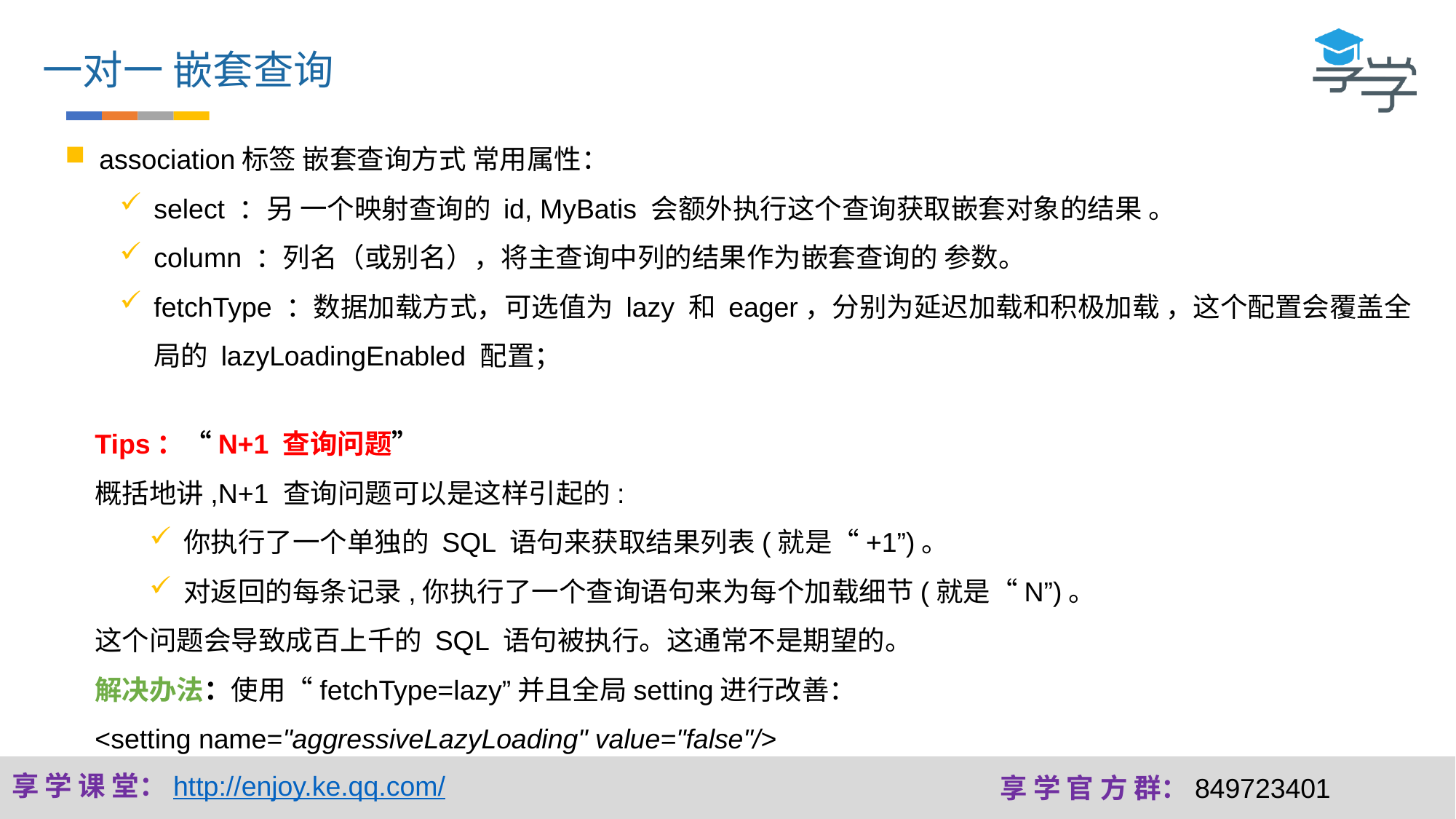

一对一 嵌套查询

association标签 嵌套查询方式 常用属性：
select ：另 一个映射查询的 id, MyBatis 会额外执行这个查询获取嵌套对象的结果 。
column ：列名（或别名），将主查询中列的结果作为嵌套查询的 参数。
fetchType ：数据加载方式，可选值为 lazy 和 eager，分别为延迟加载和积极加载 ，这个配置会覆盖全局的 lazyLoadingEnabled 配置；
Tips：“N+1 查询问题”
概括地讲,N+1 查询问题可以是这样引起的:
你执行了一个单独的 SQL 语句来获取结果列表(就是“+1”)。
对返回的每条记录,你执行了一个查询语句来为每个加载细节(就是“N”)。
这个问题会导致成百上千的 SQL 语句被执行。这通常不是期望的。
解决办法：使用“fetchType=lazy”并且全局setting进行改善：
<setting name="aggressiveLazyLoading" value="false"/>